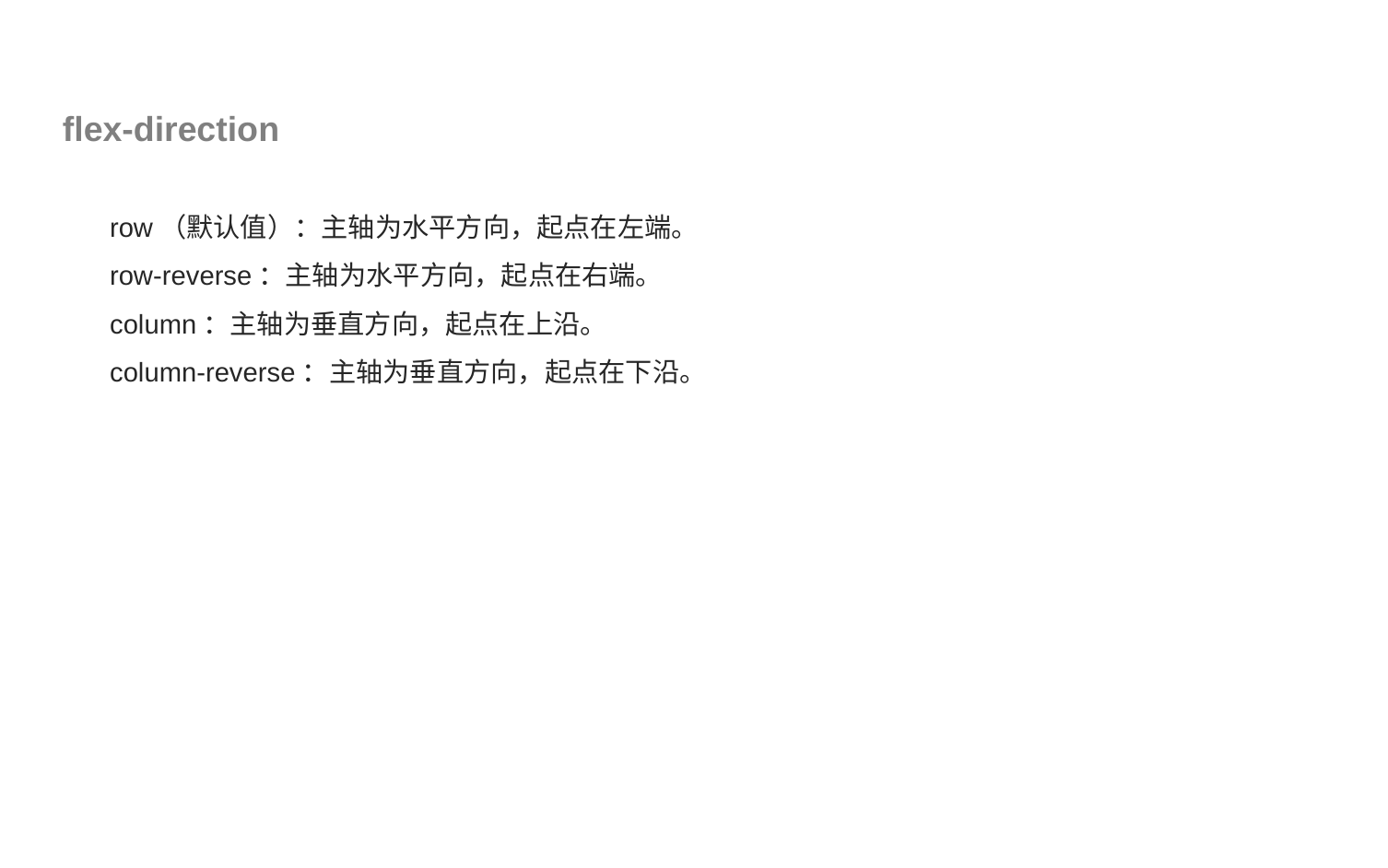

flex-direction
row（默认值）：主轴为水平方向，起点在左端。
row-reverse：主轴为水平方向，起点在右端。
column：主轴为垂直方向，起点在上沿。
column-reverse：主轴为垂直方向，起点在下沿。